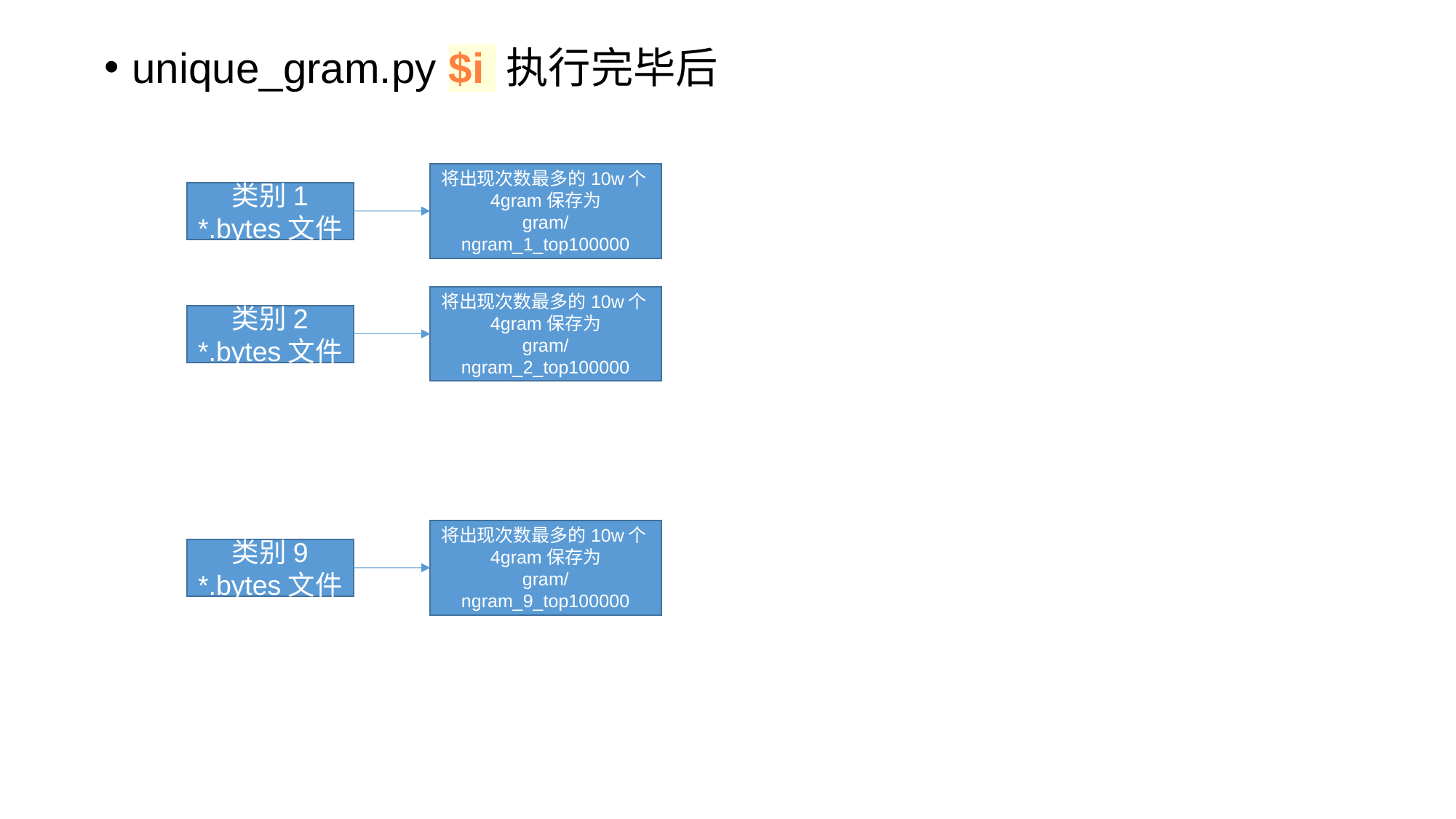

unique_gram.py $i 执行完毕后
将出现次数最多的10w个4gram保存为
gram/ngram_1_top100000
类别1
*.bytes文件
将出现次数最多的10w个4gram保存为
gram/ngram_2_top100000
类别2
*.bytes文件
将出现次数最多的10w个4gram保存为
gram/ngram_9_top100000
类别9
*.bytes文件